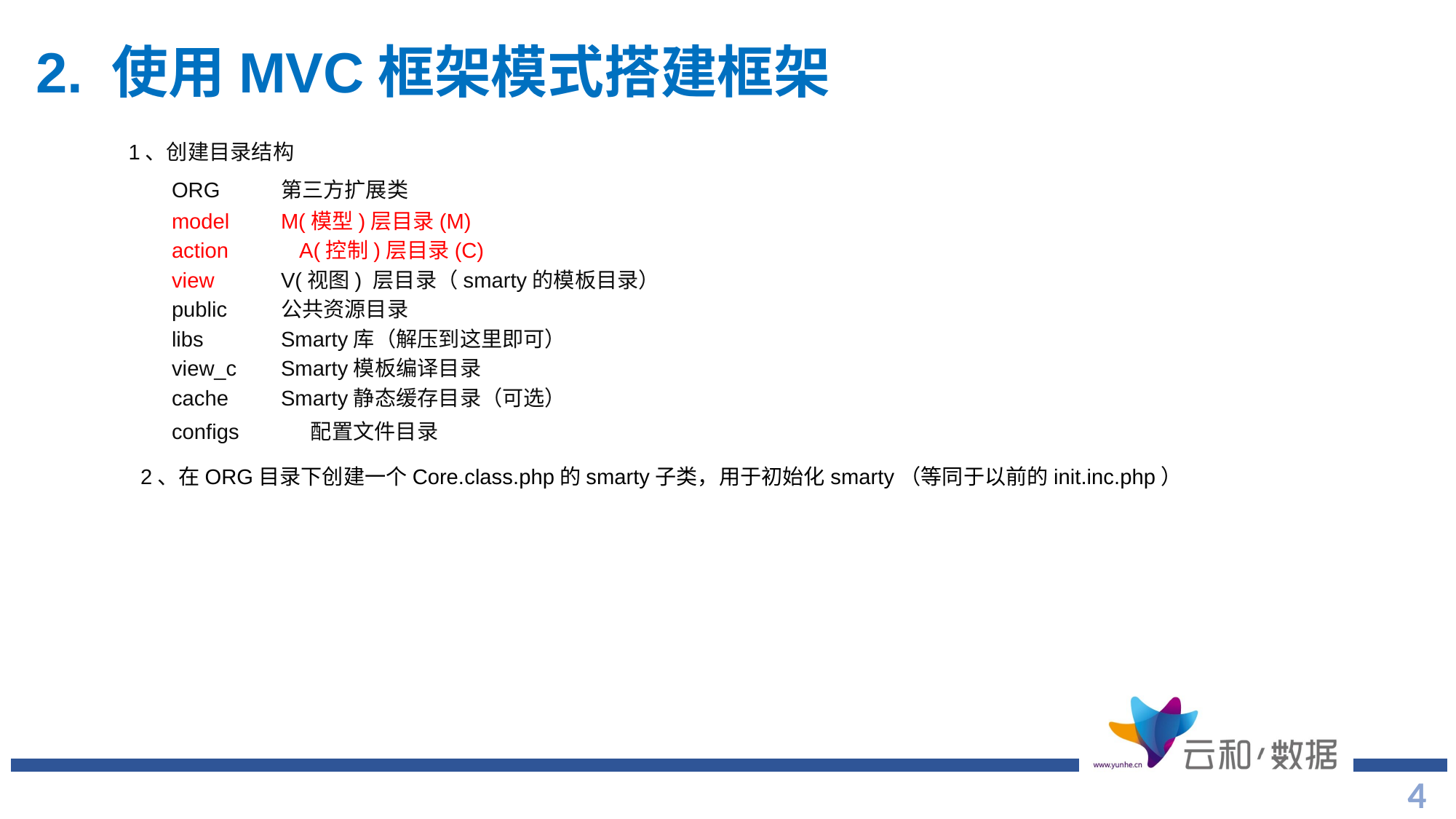

# 2. 使用MVC框架模式搭建框架
           1、创建目录结构
		ORG 	第三方扩展类

		model 	M(模型)层目录(M)

		action            A(控制)层目录(C)

		view	V(视图) 层目录（smarty的模板目录）

		public	公共资源目录

		libs	Smarty库（解压到这里即可）

		view_c	Smarty模板编译目录

		cache	Smarty静态缓存目录（可选）
		configs           配置文件目录
             2、在ORG目录下创建一个Core.class.php的smarty子类，用于初始化smarty（等同于以前的init.inc.php）

4